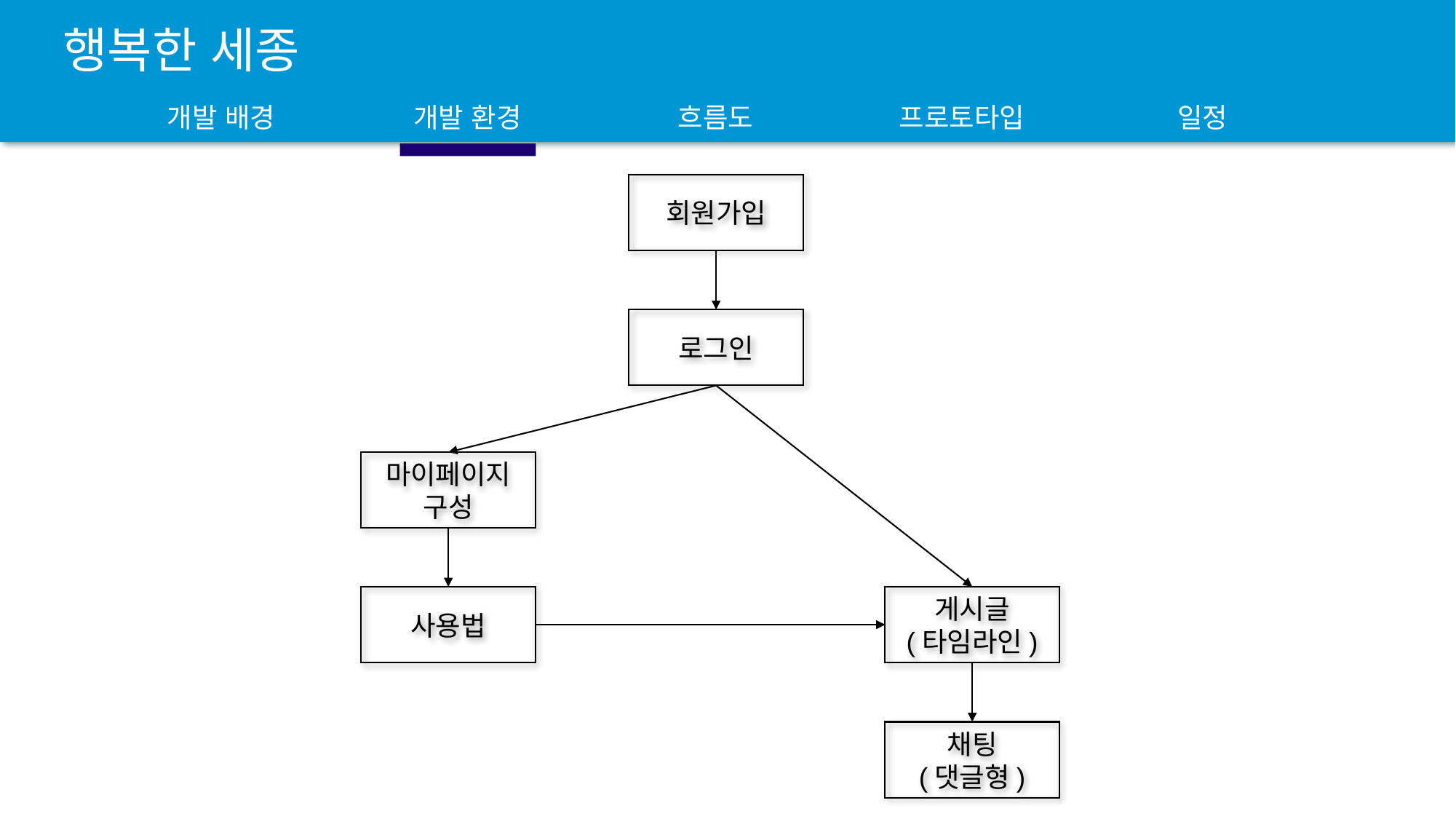

행복한 세종
개발 배경
개발 환경
흐름도
프로토타입
일정

회원가입
로그인
마이페이지
구성
사용법
게시글
(타임라인)
채팅
(댓글형)